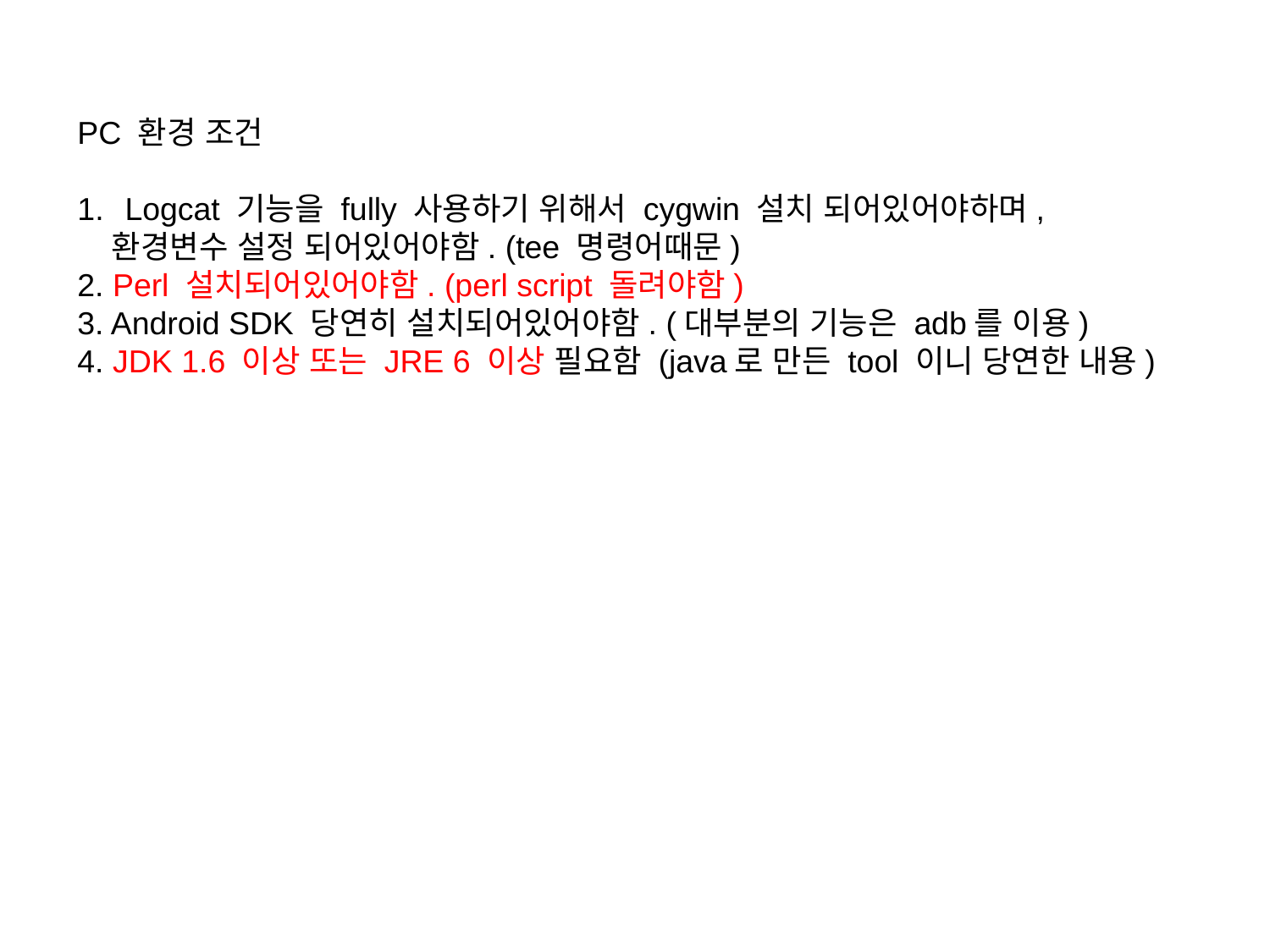

PC 환경 조건

Logcat 기능을 fully 사용하기 위해서 cygwin 설치 되어있어야하며,
   환경변수 설정 되어있어야함. (tee 명령어때문)
2. Perl 설치되어있어야함. (perl script 돌려야함)
3. Android SDK 당연히 설치되어있어야함. (대부분의 기능은 adb를 이용)
4. JDK 1.6 이상 또는 JRE 6 이상 필요함 (java로 만든 tool 이니 당연한 내용)